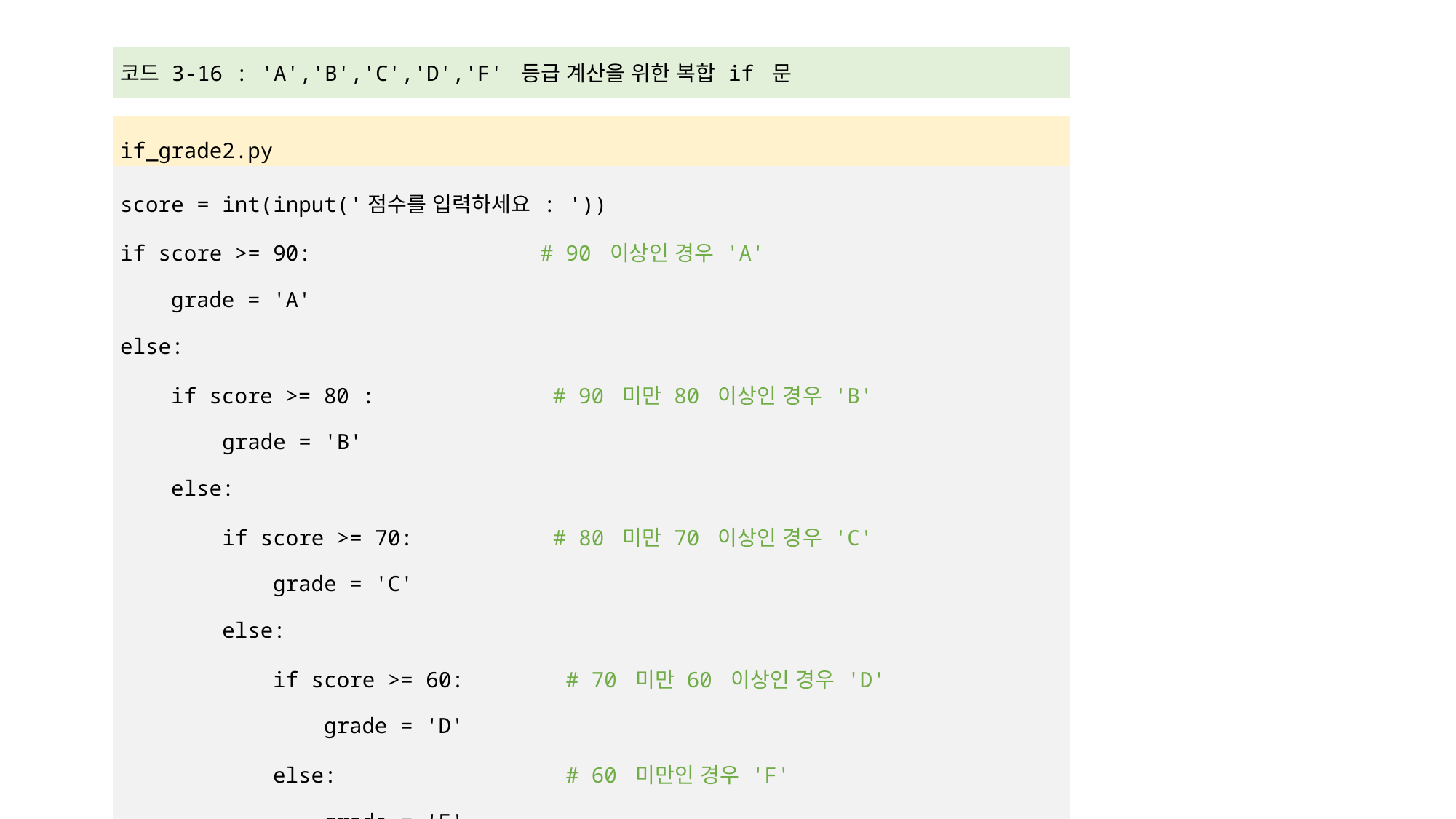

| 코드 3-16 : 'A','B','C','D','F' 등급 계산을 위한 복합 if 문 |
| --- |
|  |
| if\_grade2.py |
| score = int(input('점수를 입력하세요 : ')) if score >= 90: # 90 이상인 경우 'A' grade = 'A' else: if score >= 80 : # 90 미만 80 이상인 경우 'B' grade = 'B' else: if score >= 70: # 80 미만 70 이상인 경우 'C' grade = 'C' else: if score >= 60: # 70 미만 60 이상인 경우 'D' grade = 'D' else: # 60 미만인 경우 'F' grade = 'F' print('당신의 등급은 :', grade) |